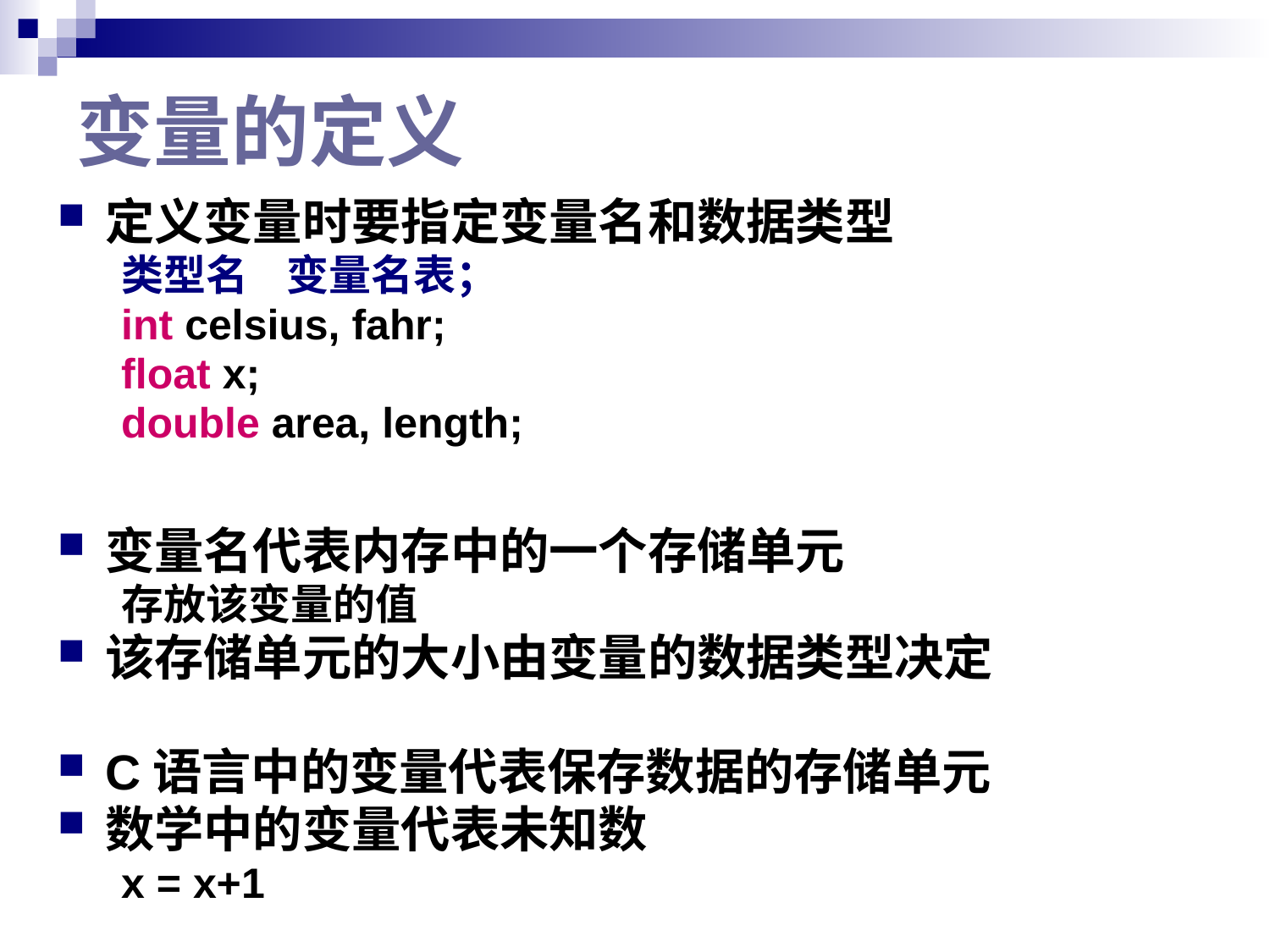

# 变量的定义
定义变量时要指定变量名和数据类型
类型名    变量名表；
int celsius, fahr;
float x;
double area, length;

变量名代表内存中的一个存储单元
存放该变量的值
该存储单元的大小由变量的数据类型决定

C语言中的变量代表保存数据的存储单元
数学中的变量代表未知数
x = x+1